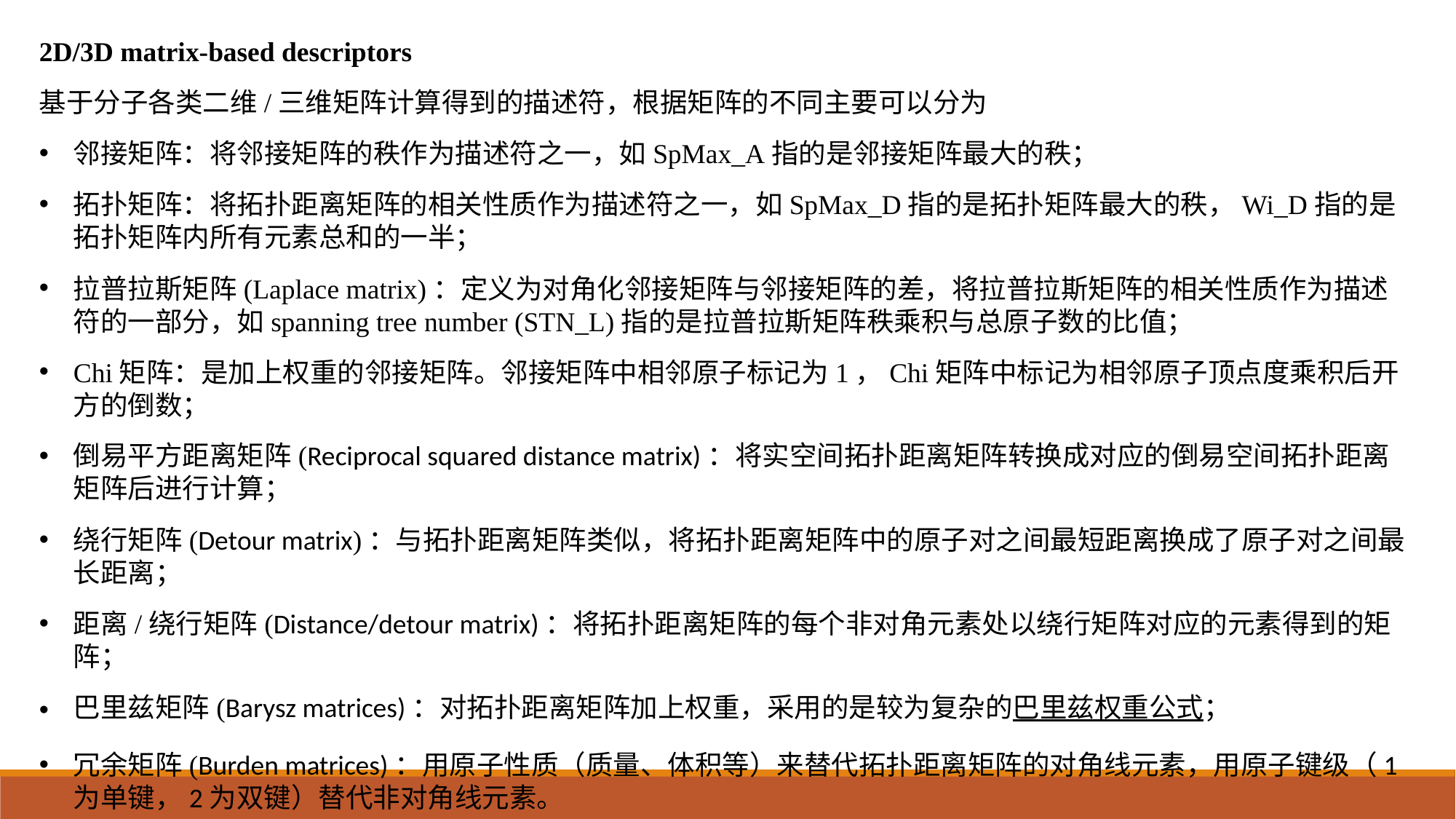

2D/3D matrix-based descriptors
基于分子各类二维/三维矩阵计算得到的描述符，根据矩阵的不同主要可以分为
邻接矩阵：将邻接矩阵的秩作为描述符之一，如SpMax_A指的是邻接矩阵最大的秩；
拓扑矩阵：将拓扑距离矩阵的相关性质作为描述符之一，如SpMax_D指的是拓扑矩阵最大的秩，Wi_D指的是拓扑矩阵内所有元素总和的一半；
拉普拉斯矩阵(Laplace matrix)：定义为对角化邻接矩阵与邻接矩阵的差，将拉普拉斯矩阵的相关性质作为描述符的一部分，如spanning tree number (STN_L)指的是拉普拉斯矩阵秩乘积与总原子数的比值；
Chi矩阵：是加上权重的邻接矩阵。邻接矩阵中相邻原子标记为1，Chi矩阵中标记为相邻原子顶点度乘积后开方的倒数；
倒易平方距离矩阵(Reciprocal squared distance matrix)：将实空间拓扑距离矩阵转换成对应的倒易空间拓扑距离矩阵后进行计算；
绕行矩阵(Detour matrix)：与拓扑距离矩阵类似，将拓扑距离矩阵中的原子对之间最短距离换成了原子对之间最长距离；
距离/绕行矩阵(Distance/detour matrix)：将拓扑距离矩阵的每个非对角元素处以绕行矩阵对应的元素得到的矩阵；
巴里兹矩阵(Barysz matrices)：对拓扑距离矩阵加上权重，采用的是较为复杂的巴里兹权重公式；
冗余矩阵(Burden matrices)：用原子性质（质量、体积等）来替代拓扑距离矩阵的对角线元素，用原子键级（1为单键，2为双键）替代非对角线元素。